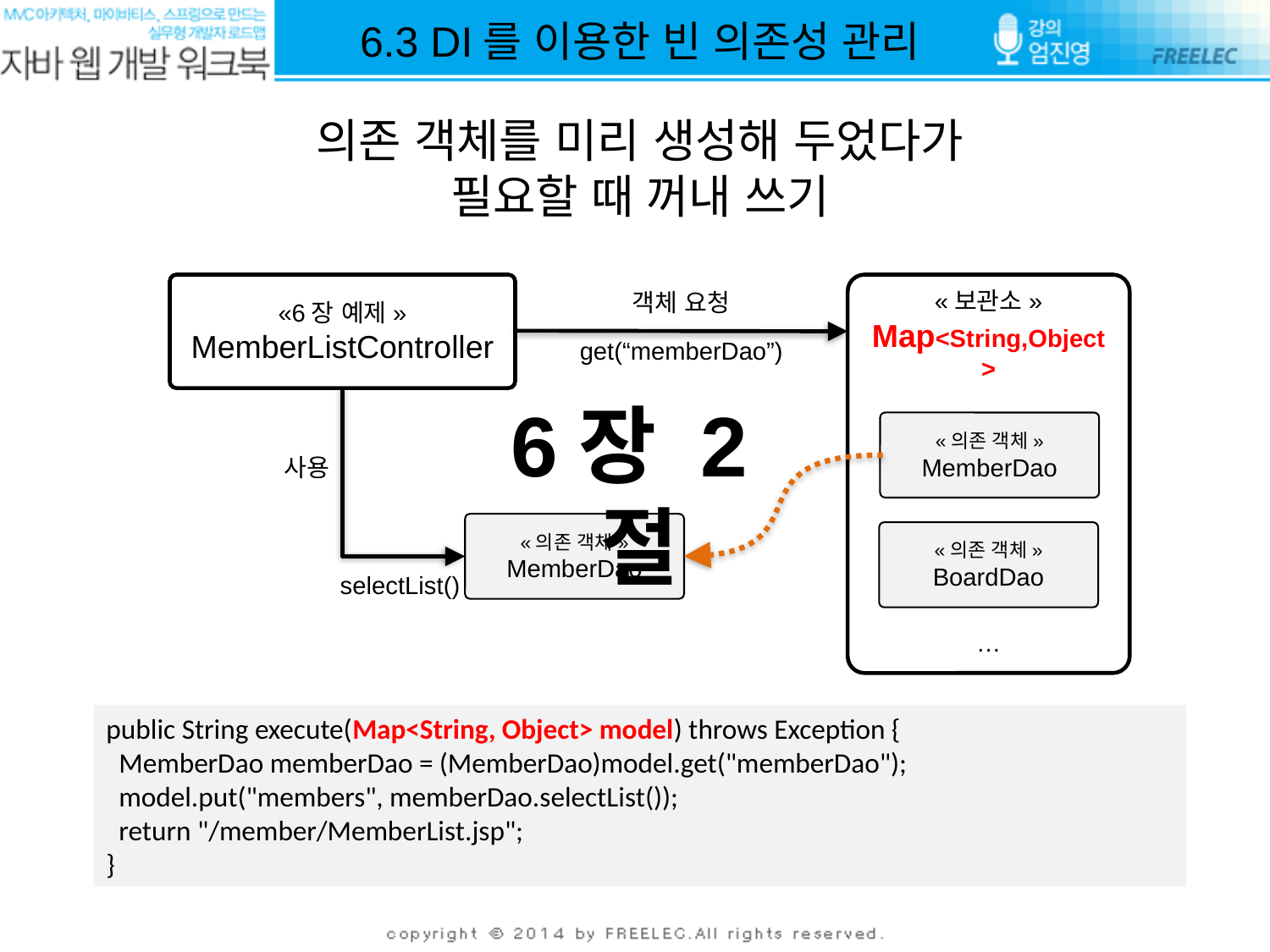

6.3 DI를 이용한 빈 의존성 관리
의존 객체를 미리 생성해 두었다가
필요할 때 꺼내 쓰기
«보관소»
Map<String,Object>
«6장 예제»
MemberListController
객체 요청
get(“memberDao”)
6장 2절
«의존 객체»
MemberDao
사용
«의존 객체»
MemberDao
«의존 객체»
BoardDao
selectList()
…
public String execute(Map<String, Object> model) throws Exception {
  MemberDao memberDao = (MemberDao)model.get("memberDao");
  model.put("members", memberDao.selectList());
  return "/member/MemberList.jsp";
}